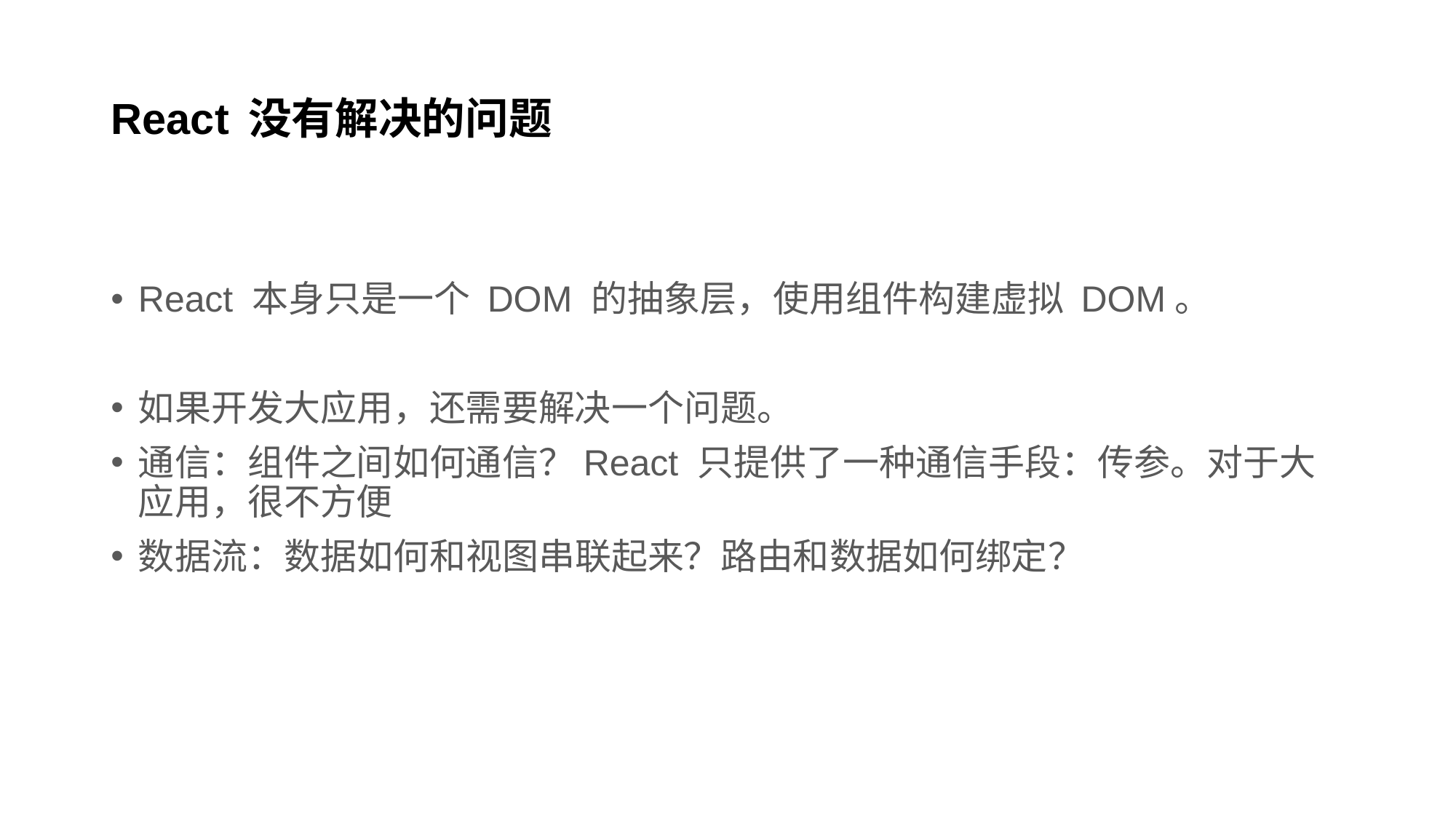

# React 没有解决的问题
React 本身只是一个 DOM 的抽象层，使用组件构建虚拟 DOM。

如果开发大应用，还需要解决一个问题。
通信：组件之间如何通信？React 只提供了一种通信手段：传参。对于大应用，很不方便
数据流：数据如何和视图串联起来？路由和数据如何绑定？